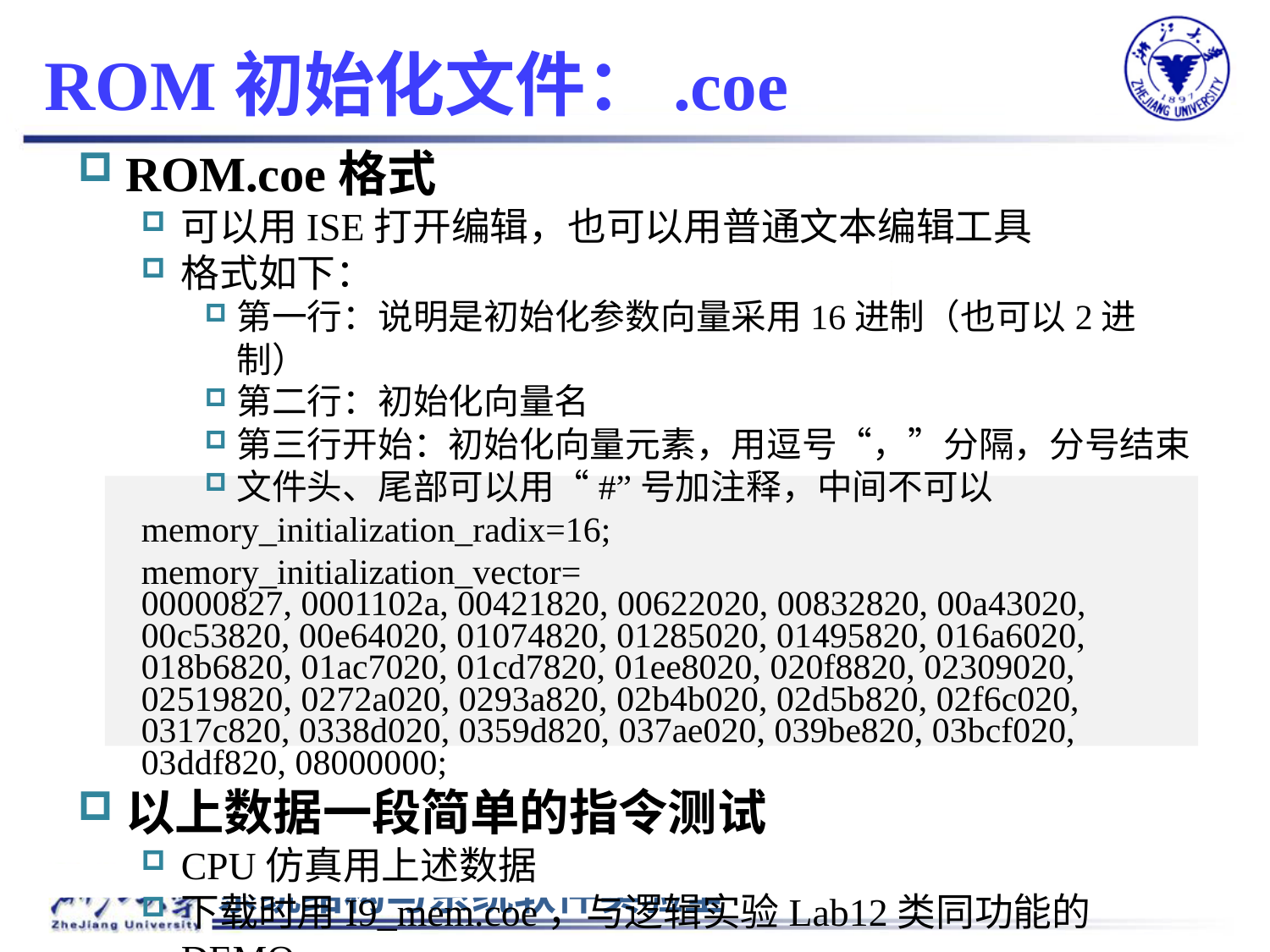

# ROM初始化文件：.coe
ROM.coe格式
可以用ISE打开编辑，也可以用普通文本编辑工具
格式如下：
第一行：说明是初始化参数向量采用16进制（也可以2进制）
第二行：初始化向量名
第三行开始：初始化向量元素，用逗号“，”分隔，分号结束
文件头、尾部可以用“#”号加注释，中间不可以
memory_initialization_radix=16;
memory_initialization_vector=
00000827, 0001102a, 00421820, 00622020, 00832820, 00a43020,
00c53820, 00e64020, 01074820, 01285020, 01495820, 016a6020,
018b6820, 01ac7020, 01cd7820, 01ee8020, 020f8820, 02309020,
02519820, 0272a020, 0293a820, 02b4b020, 02d5b820, 02f6c020,
0317c820, 0338d020, 0359d820, 037ae020, 039be820, 03bcf020,
03ddf820, 08000000;
以上数据一段简单的指令测试
CPU仿真用上述数据
下载时用I9_mem.coe，与逻辑实验Lab12类同功能的DEMO